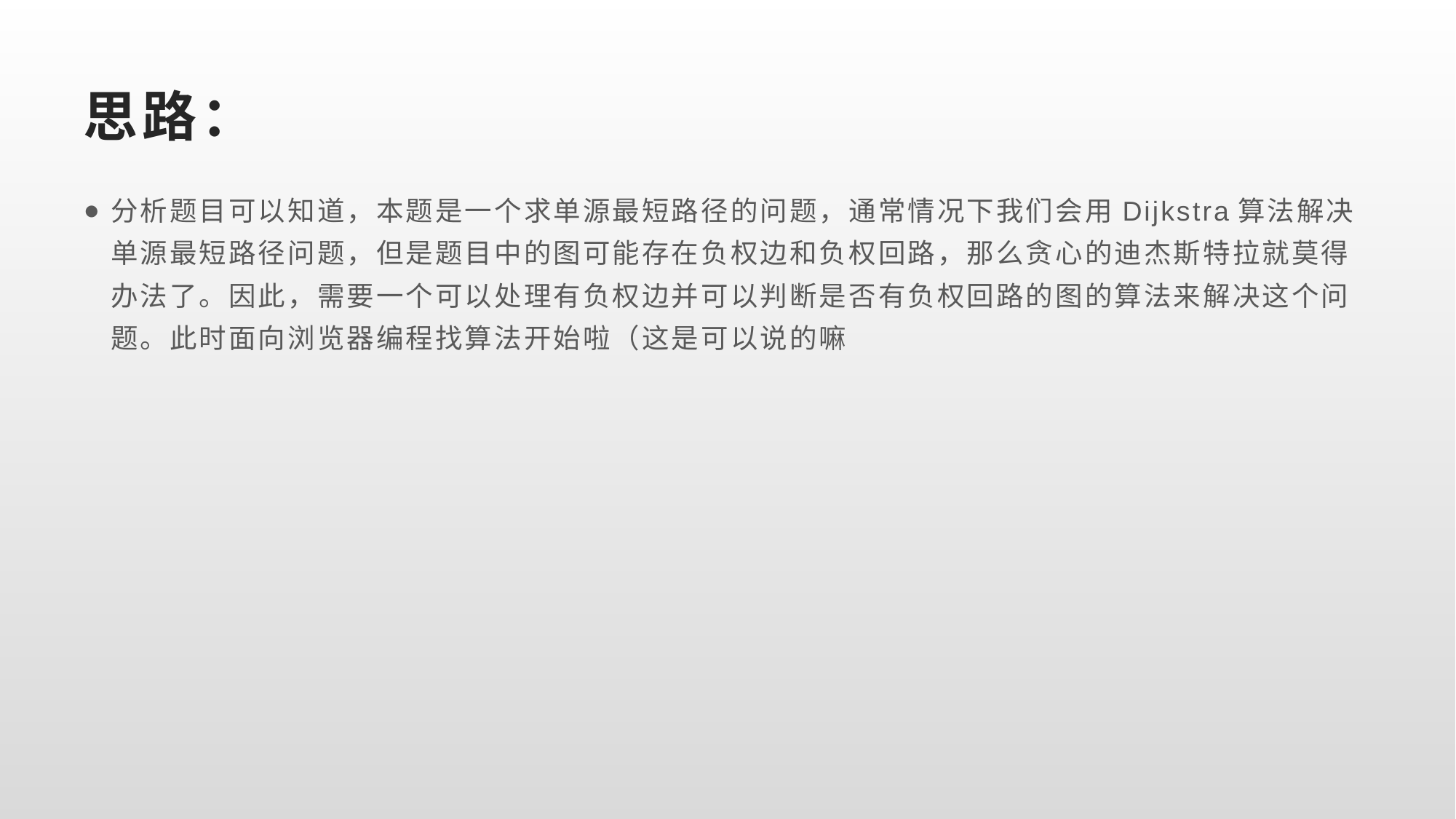

# 思路：
分析题目可以知道，本题是一个求单源最短路径的问题，通常情况下我们会用Dijkstra算法解决单源最短路径问题，但是题目中的图可能存在负权边和负权回路，那么贪心的迪杰斯特拉就莫得办法了。因此，需要一个可以处理有负权边并可以判断是否有负权回路的图的算法来解决这个问题。此时面向浏览器编程找算法开始啦（这是可以说的嘛